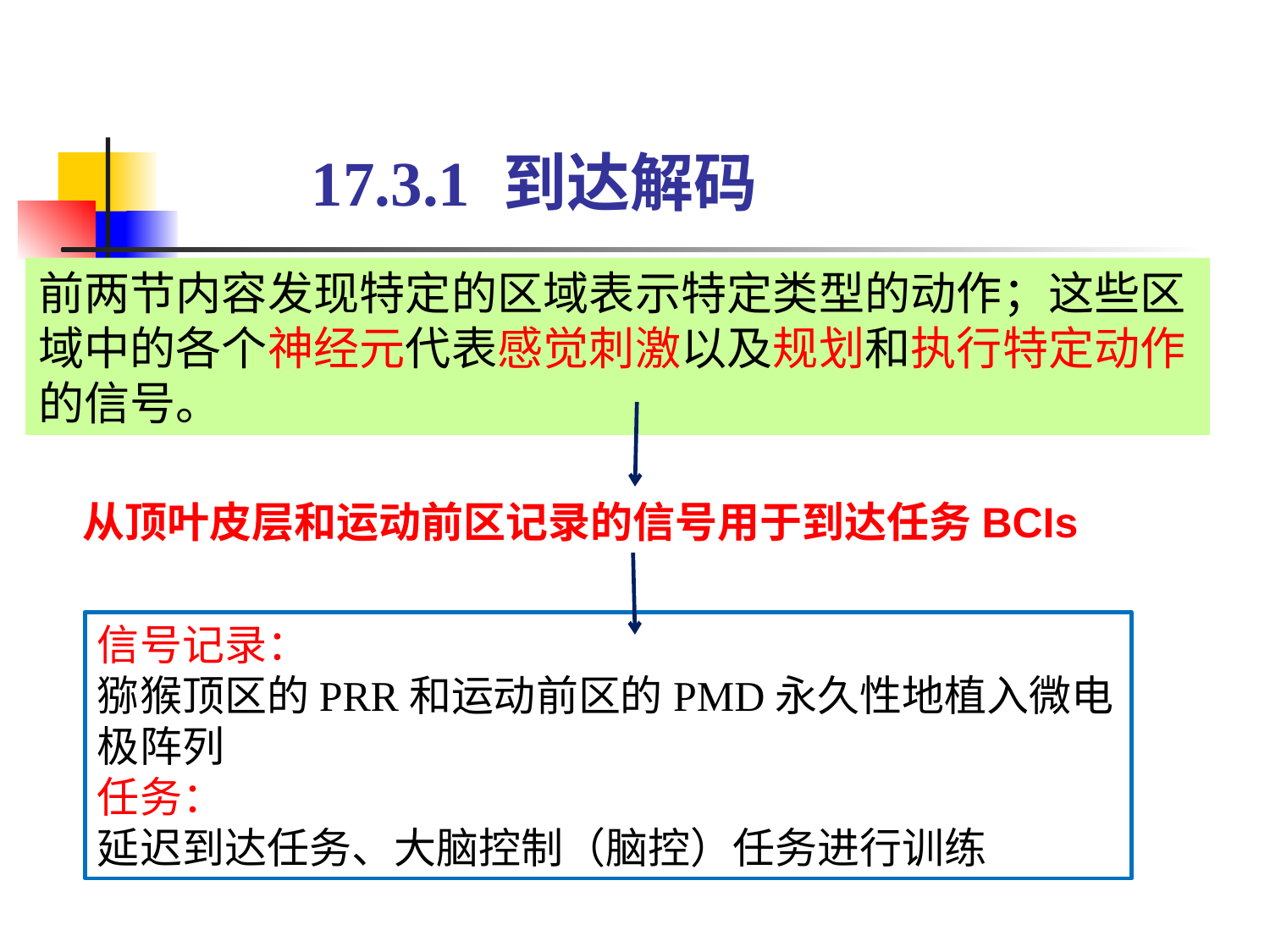

# 17.3.1 到达解码
前两节内容发现特定的区域表示特定类型的动作；这些区域中的各个神经元代表感觉刺激以及规划和执行特定动作的信号。
从顶叶皮层和运动前区记录的信号用于到达任务BCIs
信号记录：
猕猴顶区的PRR和运动前区的PMD永久性地植入微电极阵列
任务：
延迟到达任务、大脑控制（脑控）任务进行训练